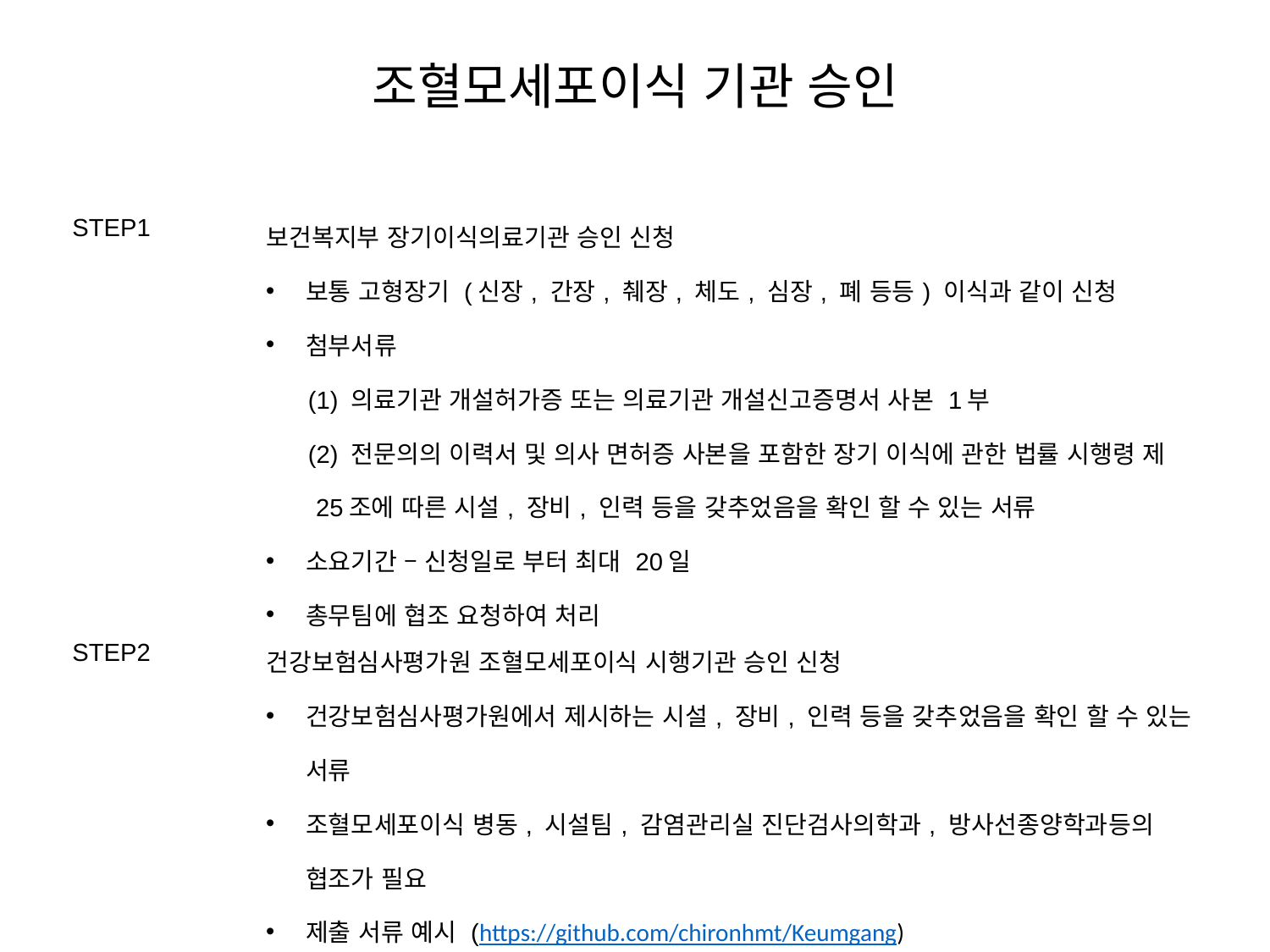

조혈모세포이식 기관 승인
| STEP1 | 보건복지부 장기이식의료기관 승인 신청 보통 고형장기 (신장, 간장, 췌장, 체도, 심장, 폐 등등) 이식과 같이 신청 첨부서류 (1) 의료기관 개설허가증 또는 의료기관 개설신고증명서 사본 1부 (2) 전문의의 이력서 및 의사 면허증 사본을 포함한 장기 이식에 관한 법률 시행령 제 25조에 따른 시설, 장비, 인력 등을 갖추었음을 확인 할 수 있는 서류 소요기간 – 신청일로 부터 최대 20일 총무팀에 협조 요청하여 처리 |
| --- | --- |
|  |  |
| STEP2 | 건강보험심사평가원 조혈모세포이식 시행기관 승인 신청 건강보험심사평가원에서 제시하는 시설, 장비, 인력 등을 갖추었음을 확인 할 수 있는 서류 조혈모세포이식 병동, 시설팀, 감염관리실 진단검사의학과, 방사선종양학과등의 협조가 필요 제출 서류 예시 (https://github.com/chironhmt/Keumgang) |
|  |  |